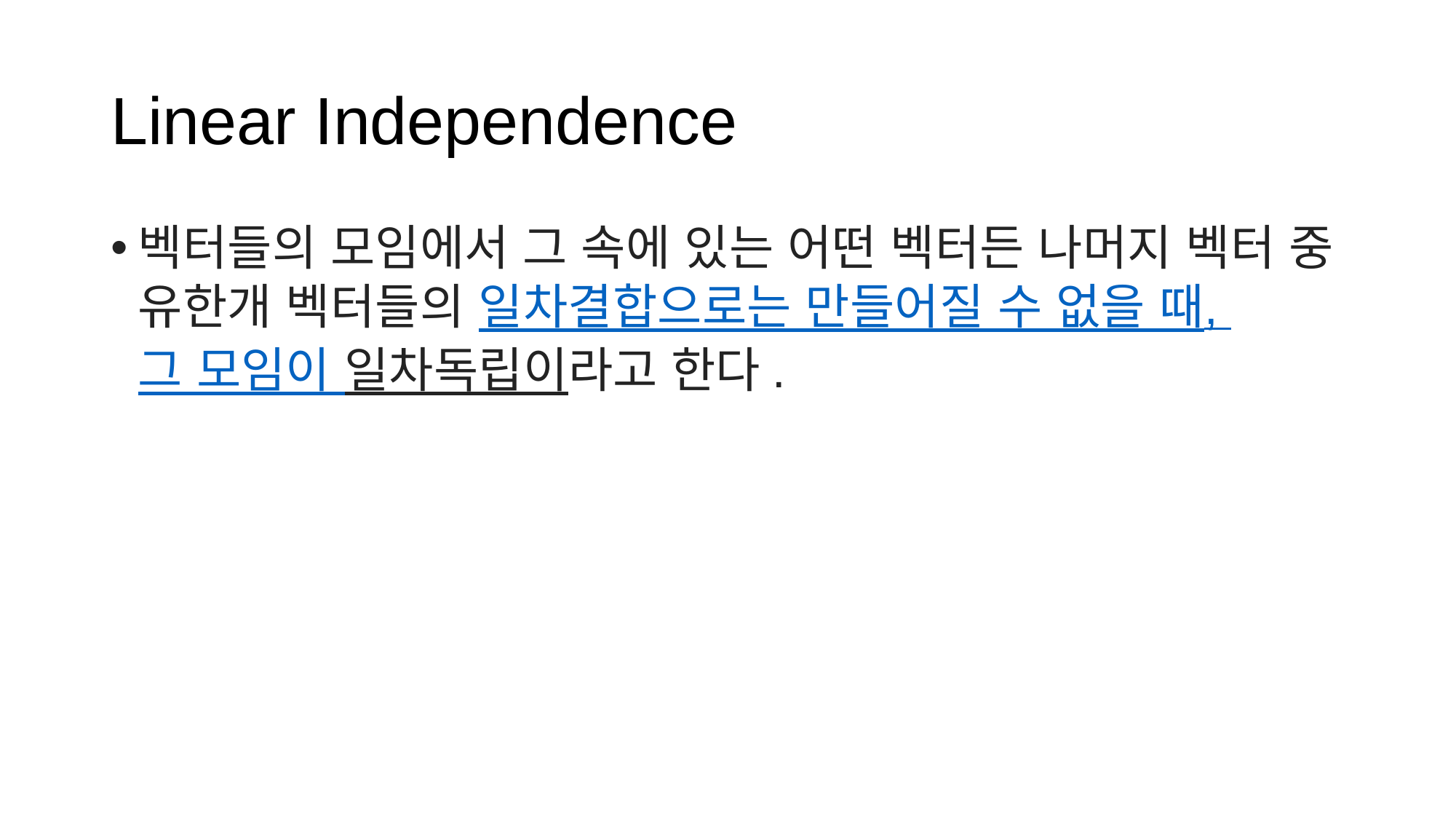

# Linear Independence
벡터들의 모임에서 그 속에 있는 어떤 벡터든 나머지 벡터 중 유한개 벡터들의 일차결합으로는 만들어질 수 없을 때, 그 모임이 일차독립이라고 한다.